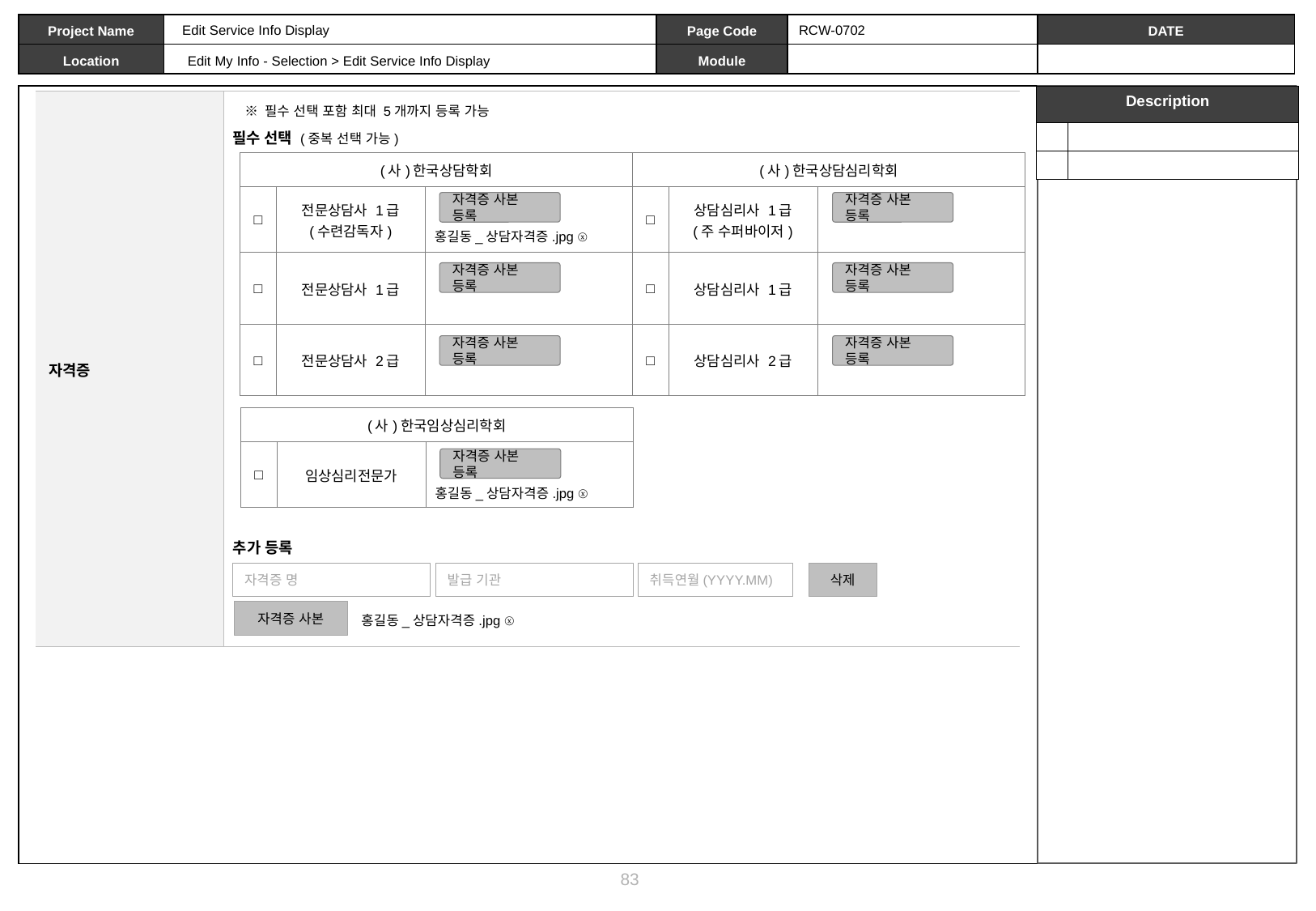

Edit Service Info Display
RCW-0702
Edit My Info - Selection > Edit Service Info Display
| Description |  |
| --- | --- |
|  |  |
|  |  |
| 자격증 |  |
| --- | --- |
※ 필수 선택 포함 최대 5개까지 등록 가능
필수 선택 (중복 선택 가능)
| (사)한국상담학회 |  |  | (사)한국상담심리학회 |  |  |
| --- | --- | --- | --- | --- | --- |
| □ | 전문상담사 1급 (수련감독자) |  | □ | 상담심리사 1급 (주 수퍼바이저) |  |
| □ | 전문상담사 1급 |  | □ | 상담심리사 1급 |  |
| □ | 전문상담사 2급 |  | □ | 상담심리사 2급 |  |
자격증 사본 등록
자격증 사본 등록
홍길동_상담자격증.jpg ⓧ
자격증 사본 등록
자격증 사본 등록
자격증 사본 등록
자격증 사본 등록
| (사)한국임상심리학회 |  |  |
| --- | --- | --- |
| □ | 임상심리전문가 |  |
자격증 사본 등록
홍길동_상담자격증.jpg ⓧ
추가 등록
자격증 명
발급 기관
취득연월(YYYY.MM)
삭제
자격증 사본
홍길동_상담자격증.jpg ⓧ
83